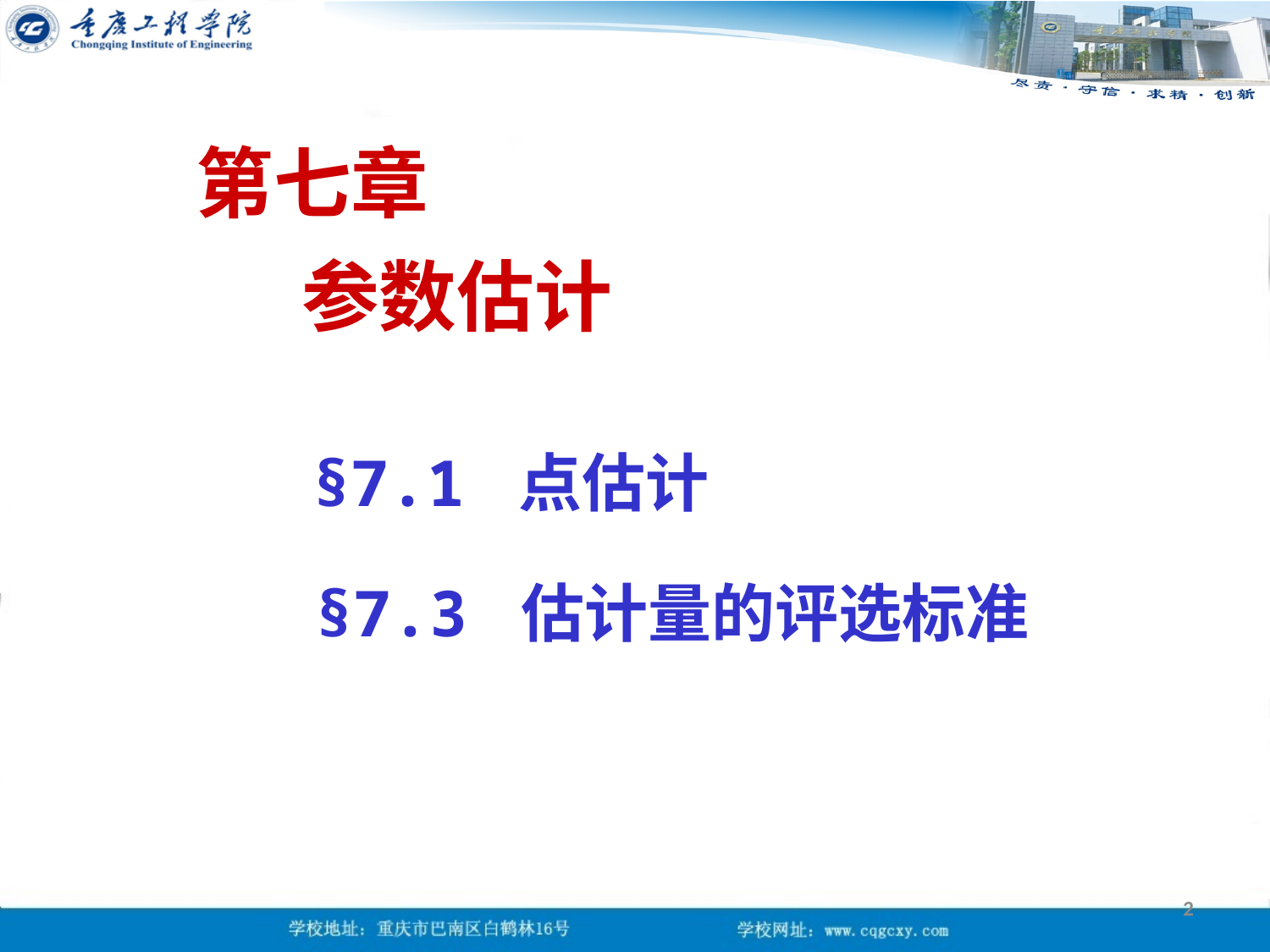

第七章
       参数估计
§7.1 点估计
§7.3 估计量的评选标准
2